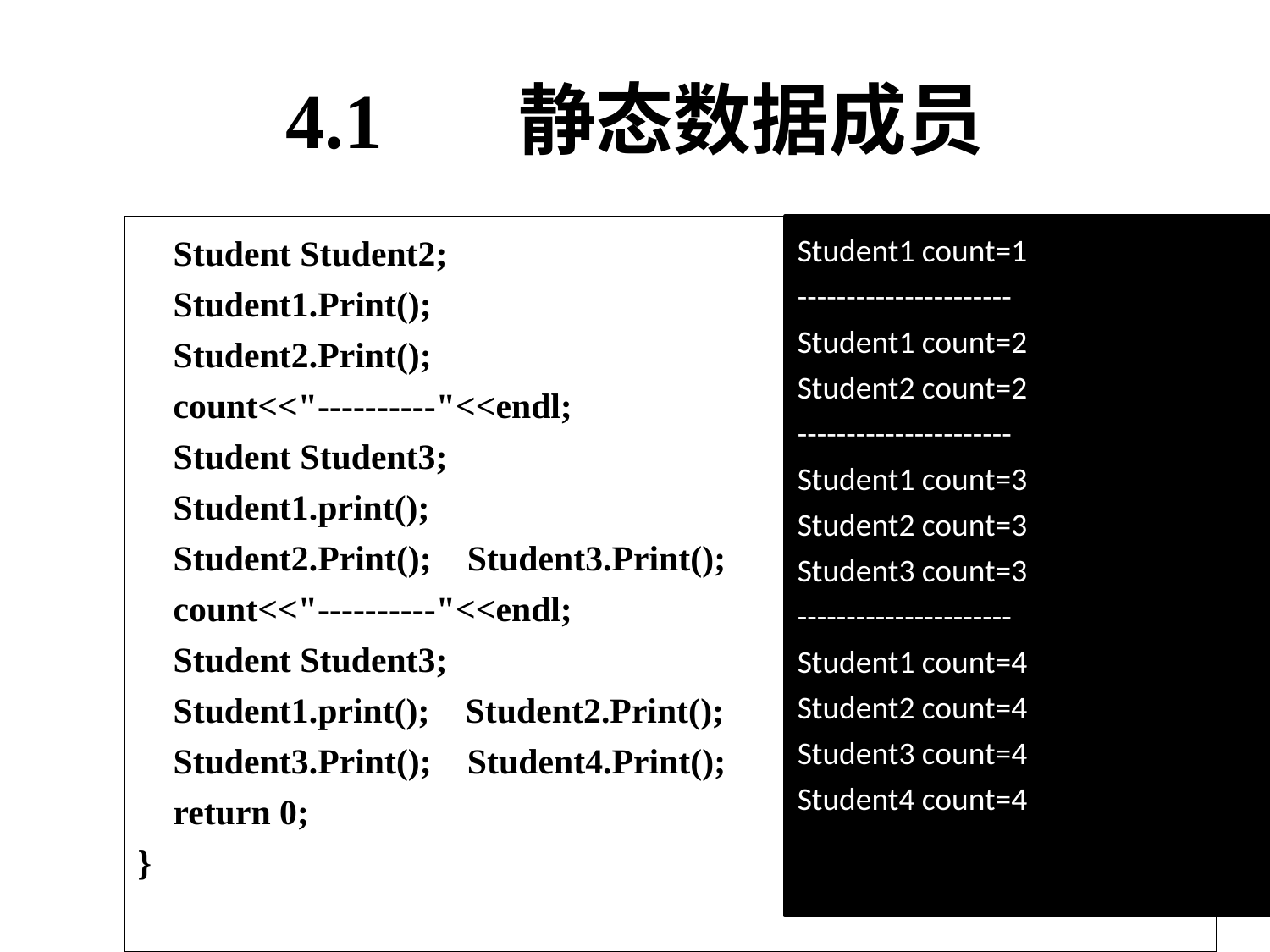

# 4.1      静态数据成员
    Student Student2;
    Student1.Print();
    Student2.Print();
    count<<"----------"<<endl;
    Student Student3;
    Student1.print();
    Student2.Print();    Student3.Print();
    count<<"----------"<<endl;
    Student Student3;
    Student1.print();    Student2.Print();
    Student3.Print();    Student4.Print();
    return 0;
}
Student1 count=1
----------------------
Student1 count=2
Student2 count=2
----------------------
Student1 count=3
Student2 count=3
Student3 count=3
----------------------
Student1 count=4
Student2 count=4
Student3 count=4
Student4 count=4